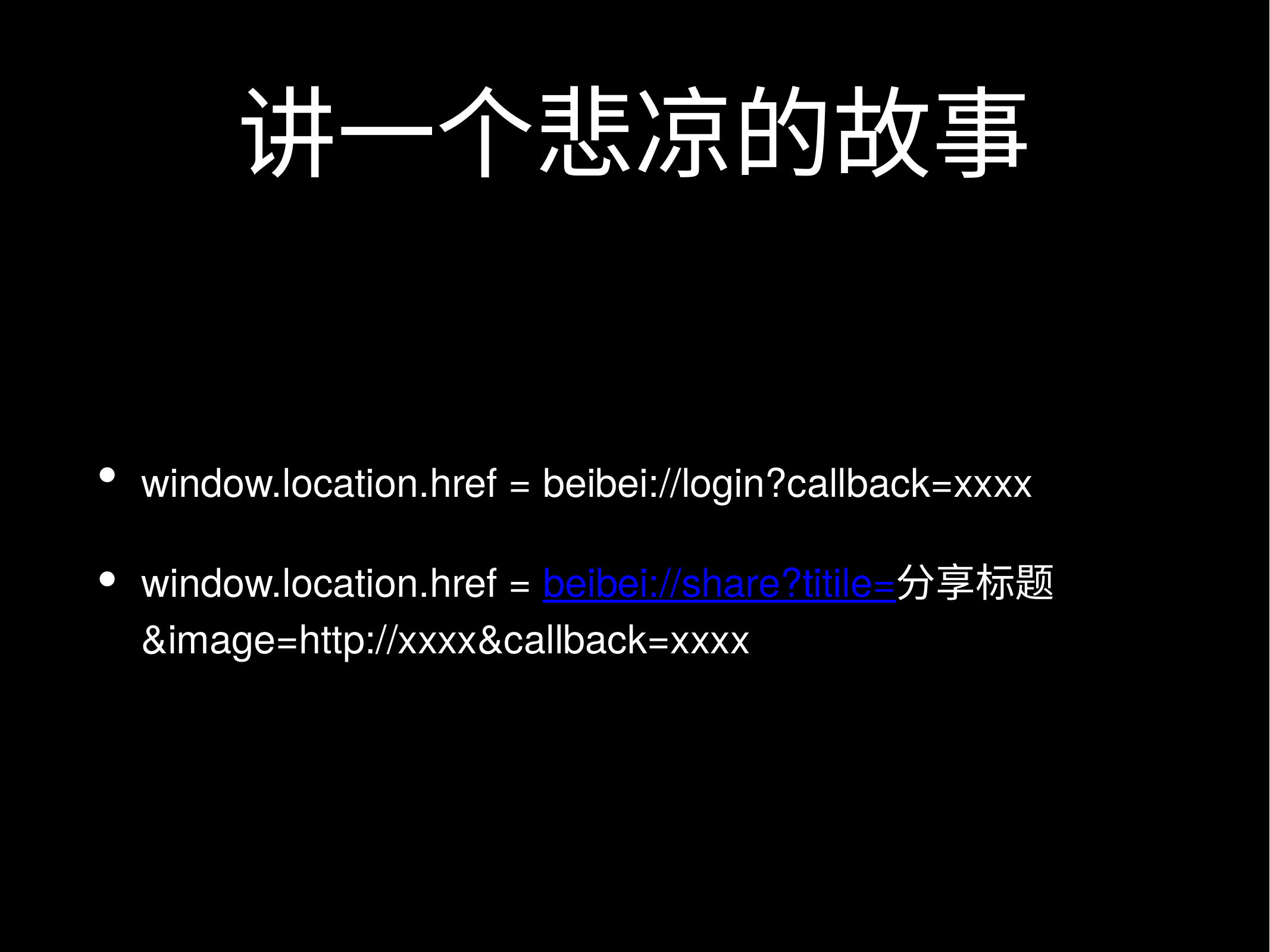

# 讲一个悲凉的故事
window.location.href = beibei://login?callback=xxxx
window.location.href = beibei://share?titile=分享标题&image=http://xxxx&callback=xxxx